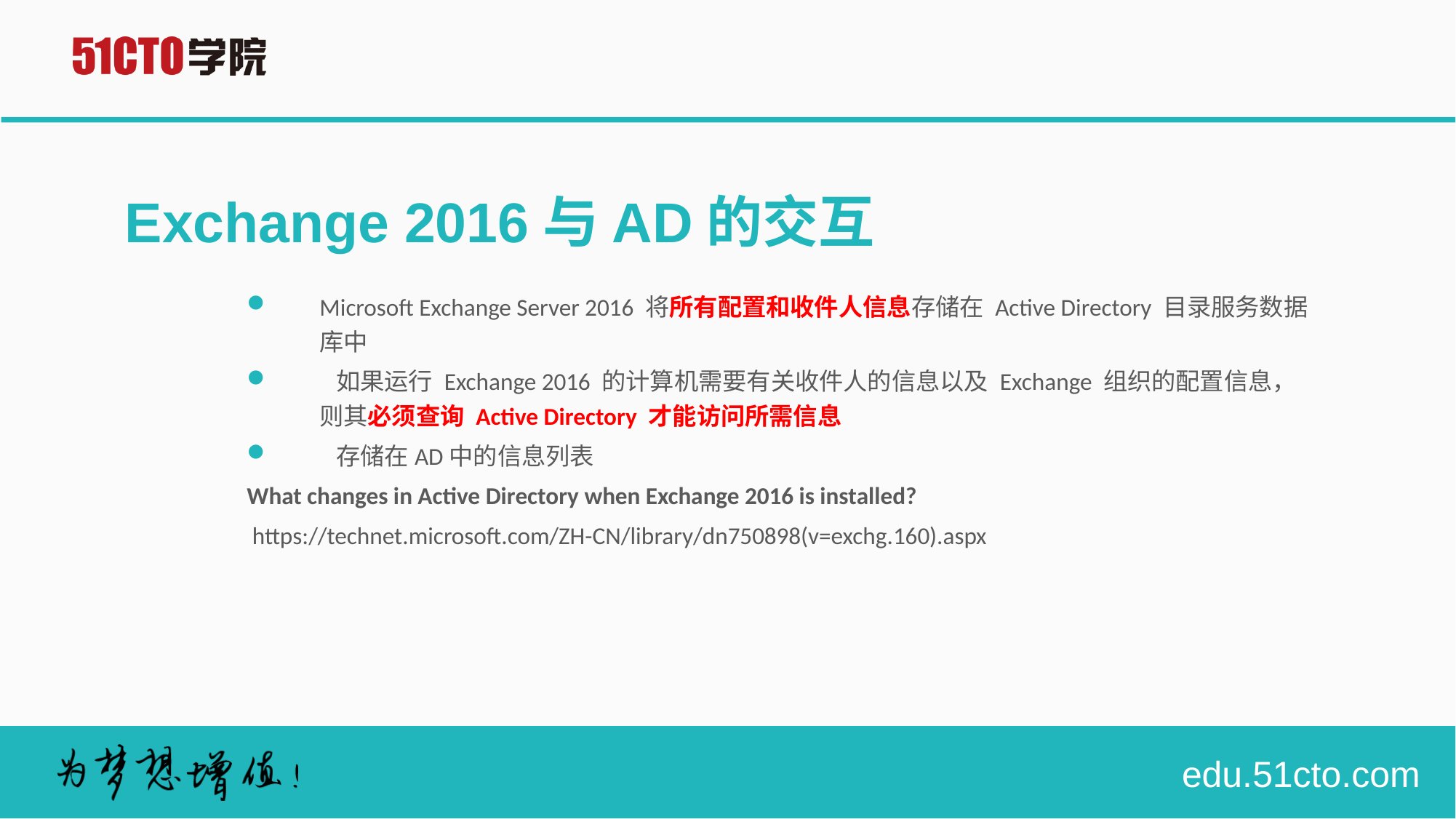

# Exchange 2016与AD的交互
Microsoft Exchange Server 2016 将所有配置和收件人信息存储在 Active Directory 目录服务数据库中
  如果运行 Exchange 2016 的计算机需要有关收件人的信息以及 Exchange 组织的配置信息，则其必须查询 Active Directory 才能访问所需信息
  存储在AD中的信息列表
What changes in Active Directory when Exchange 2016 is installed?
 https://technet.microsoft.com/ZH-CN/library/dn750898(v=exchg.160).aspx